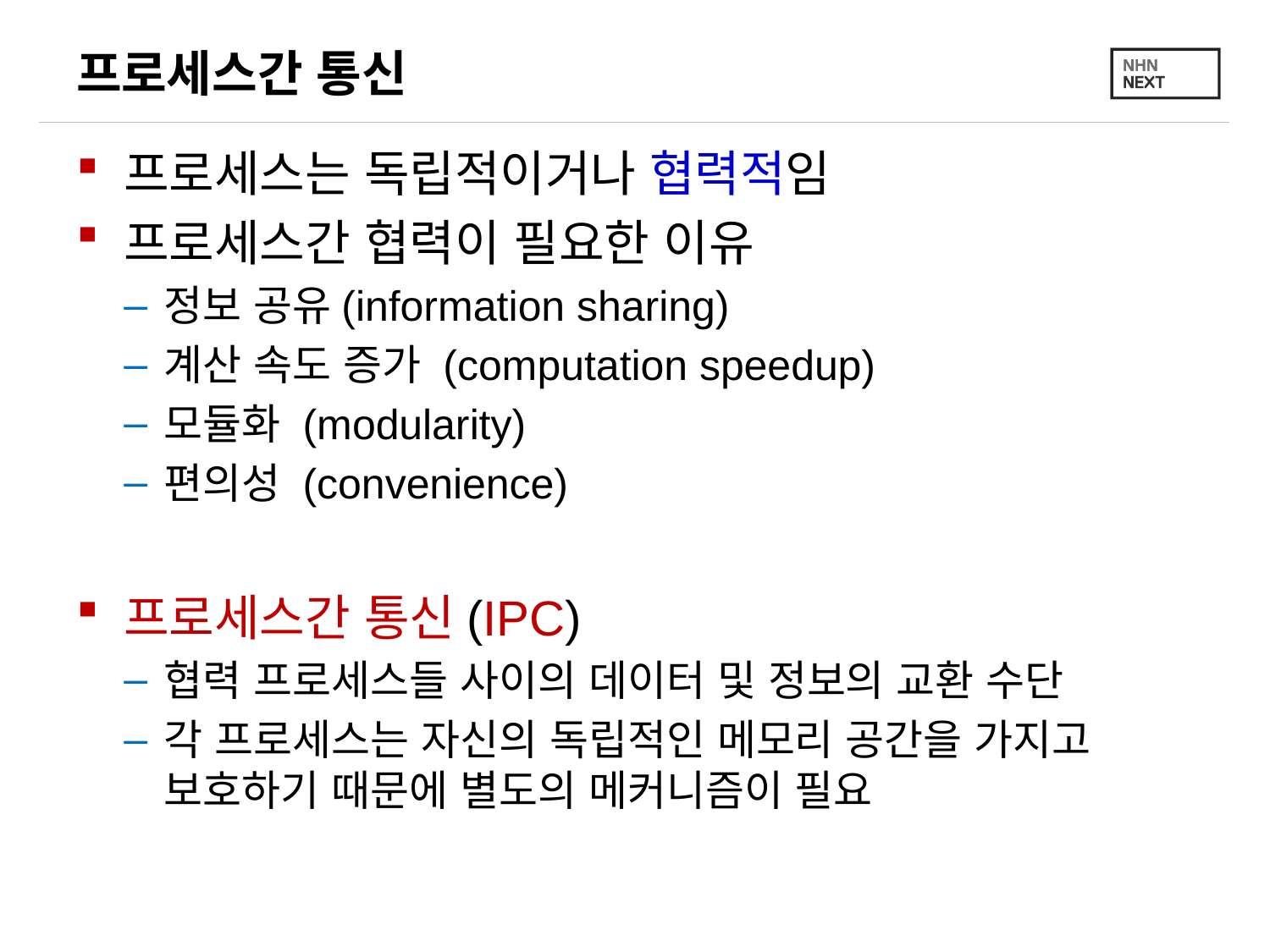

# 프로세스간 통신
프로세스는 독립적이거나 협력적임
프로세스간 협력이 필요한 이유
정보 공유(information sharing)
계산 속도 증가 (computation speedup)
모듈화 (modularity)
편의성 (convenience)

프로세스간 통신(IPC)
협력 프로세스들 사이의 데이터 및 정보의 교환 수단
각 프로세스는 자신의 독립적인 메모리 공간을 가지고 보호하기 때문에 별도의 메커니즘이 필요